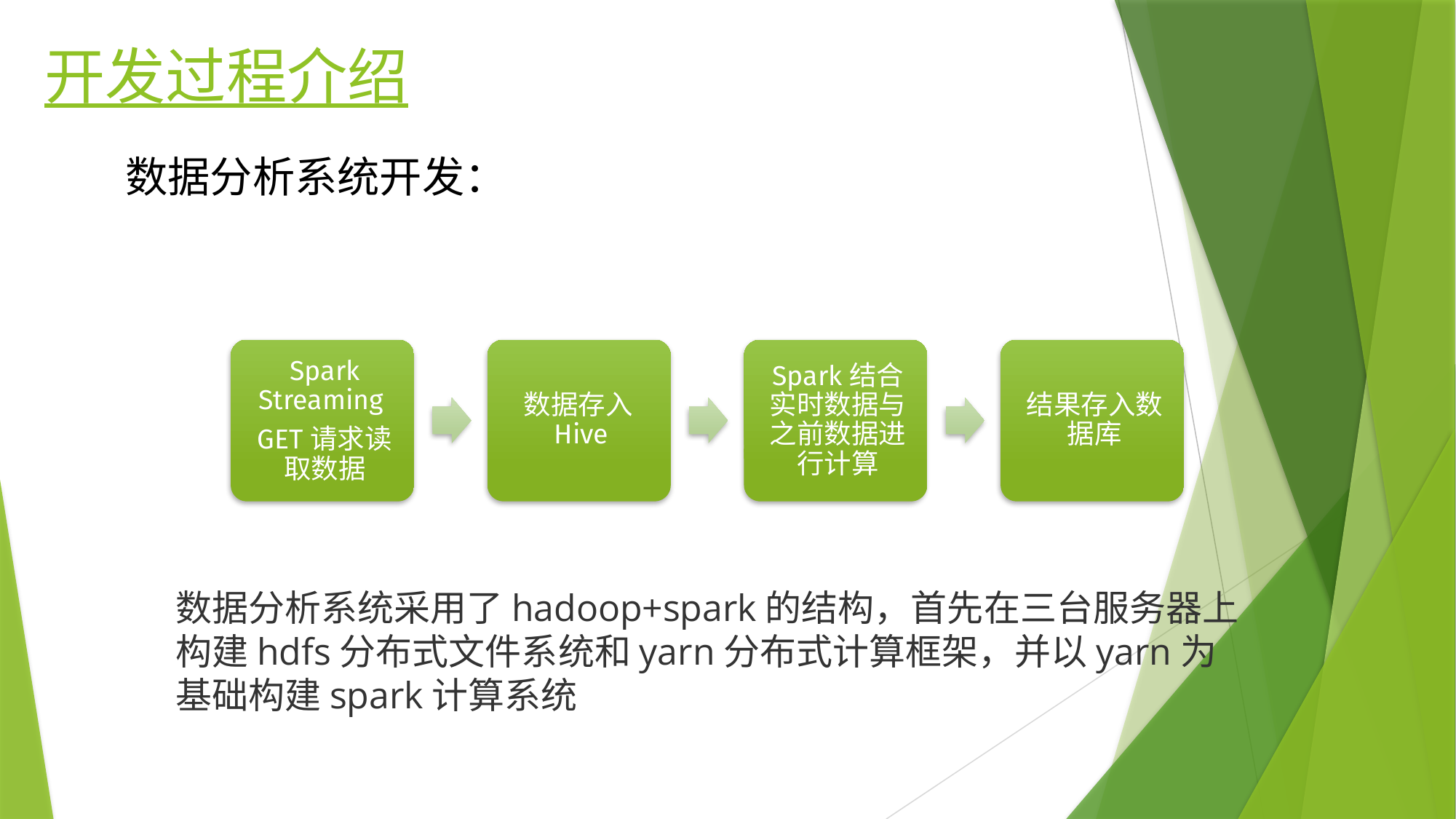

开发过程介绍
数据分析系统开发：
Spark Streaming
GET请求读取数据

数据存入Hive

Spark结合实时数据与之前数据进行计算

结果存入数据库
数据分析系统采用了hadoop+spark的结构，首先在三台服务器上构建hdfs分布式文件系统和yarn分布式计算框架，并以yarn为基础构建spark计算系统